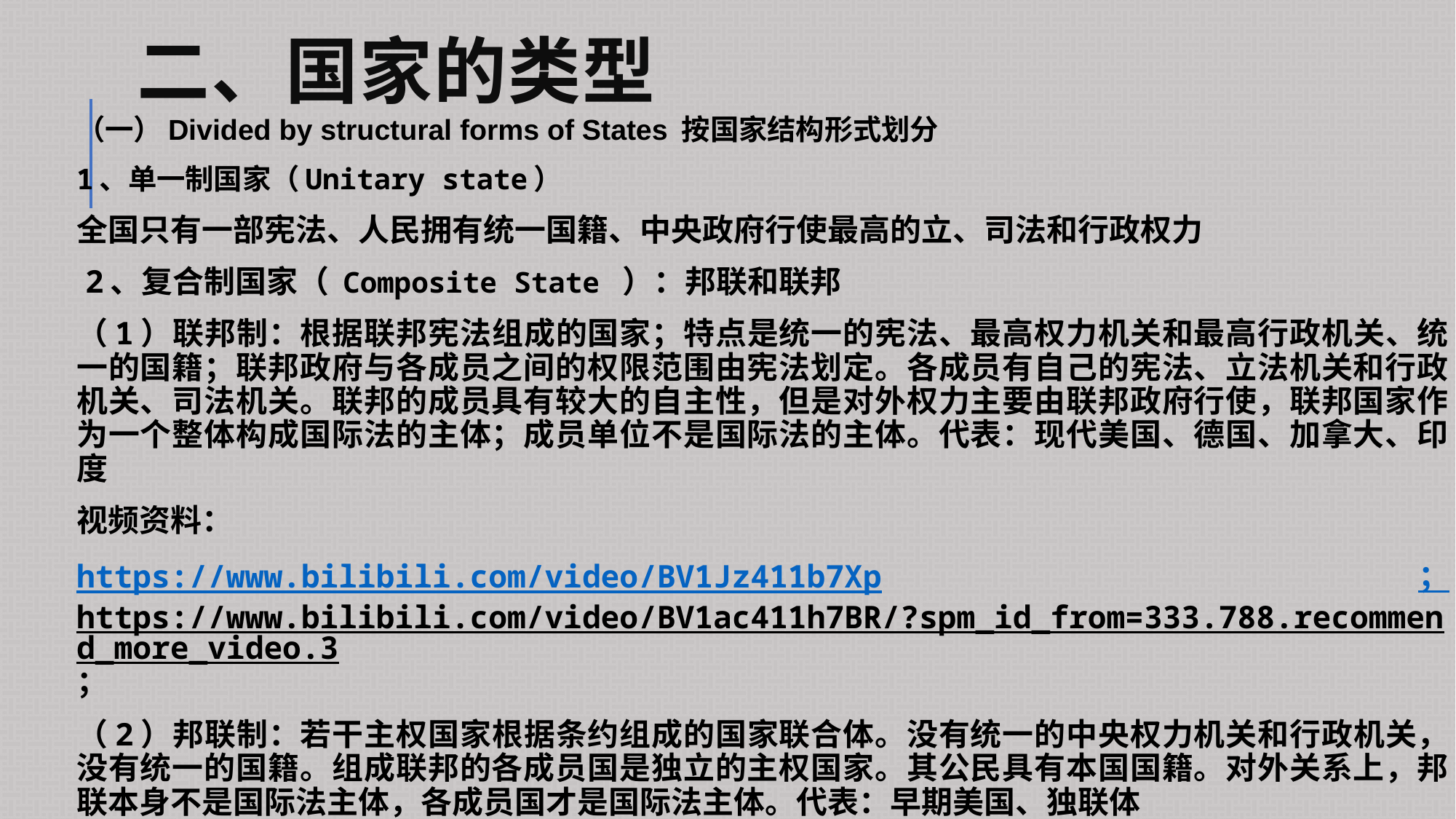

# 二、国家的类型
（一）Divided by structural forms of States 按国家结构形式划分
1、单一制国家（Unitary state）
全国只有一部宪法、人民拥有统一国籍、中央政府行使最高的立、司法和行政权力
 2、复合制国家（ Composite State ）：邦联和联邦
（1）联邦制：根据联邦宪法组成的国家；特点是统一的宪法、最高权力机关和最高行政机关、统一的国籍；联邦政府与各成员之间的权限范围由宪法划定。各成员有自己的宪法、立法机关和行政机关、司法机关。联邦的成员具有较大的自主性，但是对外权力主要由联邦政府行使，联邦国家作为一个整体构成国际法的主体；成员单位不是国际法的主体。代表：现代美国、德国、加拿大、印度
视频资料：
https://www.bilibili.com/video/BV1Jz411b7Xp；https://www.bilibili.com/video/BV1ac411h7BR/?spm_id_from=333.788.recommend_more_video.3；
（2）邦联制：若干主权国家根据条约组成的国家联合体。没有统一的中央权力机关和行政机关，没有统一的国籍。组成联邦的各成员国是独立的主权国家。其公民具有本国国籍。对外关系上，邦联本身不是国际法主体，各成员国才是国际法主体。代表：早期美国、独联体